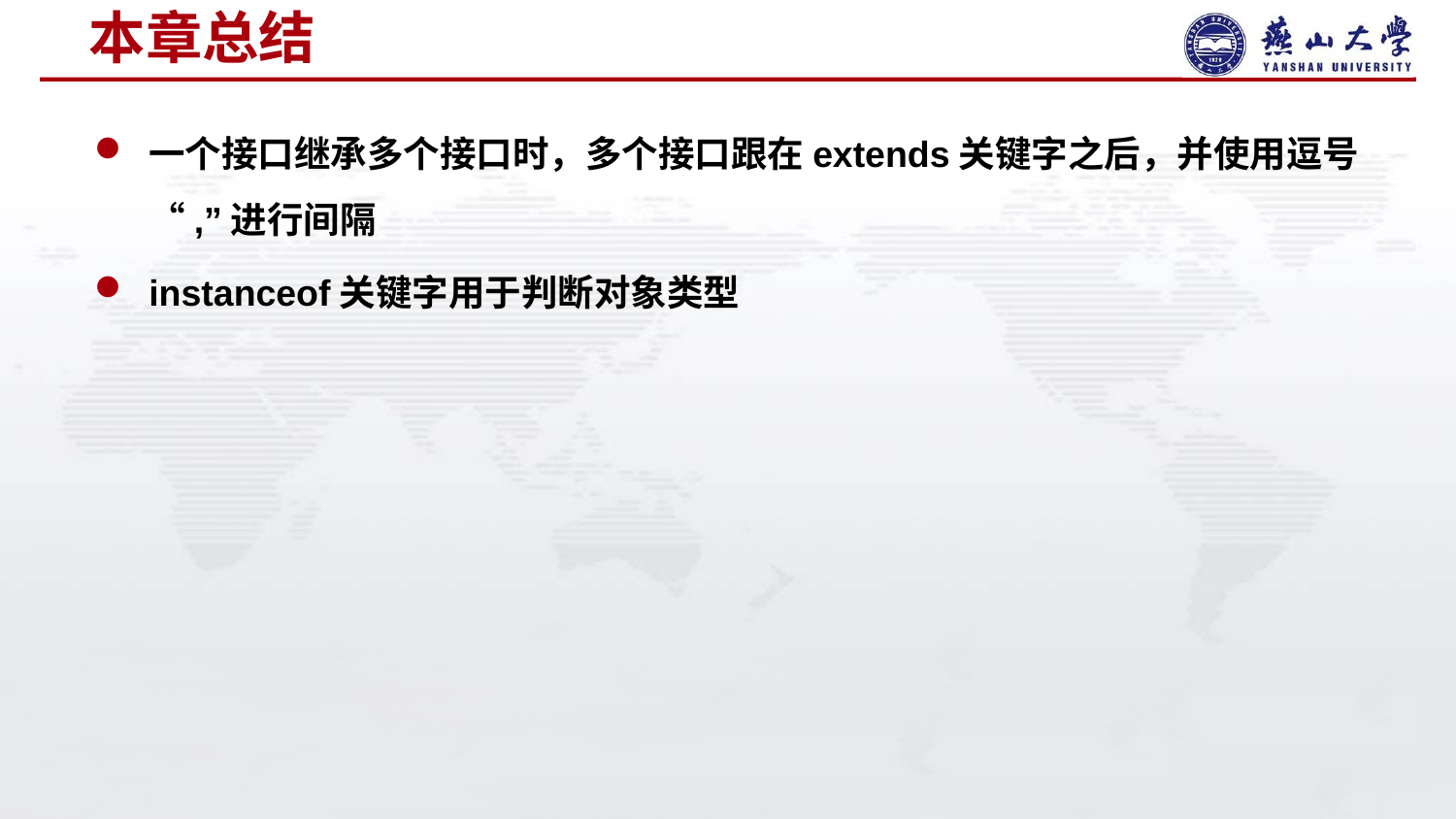

# 本章总结
一个接口继承多个接口时，多个接口跟在extends关键字之后，并使用逗号“,”进行间隔
instanceof关键字用于判断对象类型